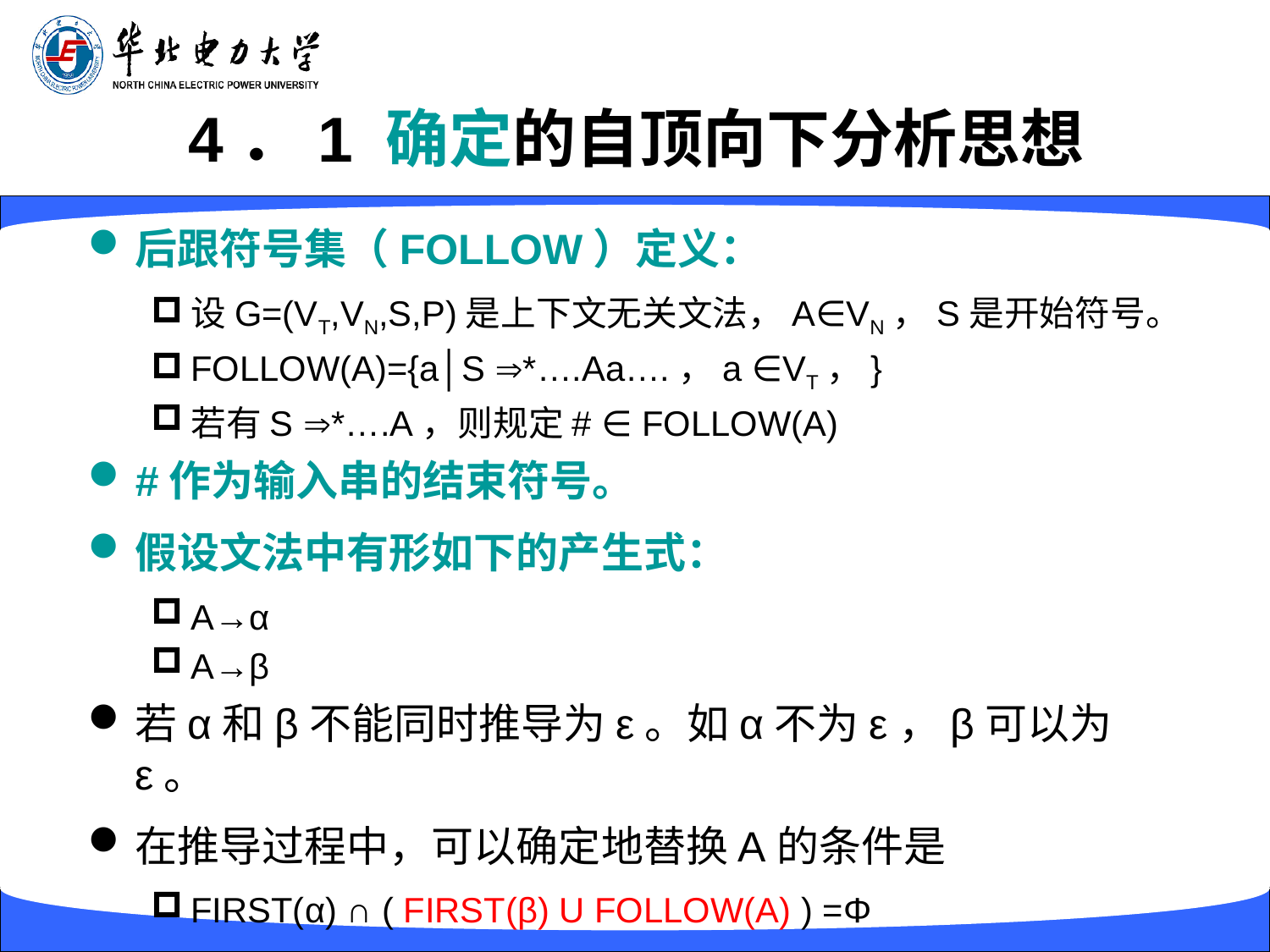

# 4．1 确定的自顶向下分析思想
后跟符号集（FOLLOW）定义：
设G=(VT,VN,S,P)是上下文无关文法，A∈VN，S是开始符号。
FOLLOW(A)={a│S ⇒*….Aa….，a ∈VT，}
若有S ⇒*….A，则规定# ∈ FOLLOW(A)
#作为输入串的结束符号。
假设文法中有形如下的产生式：
A→α
A→β
若α和β不能同时推导为ε。如α不为ε，β可以为ε。
在推导过程中，可以确定地替换A的条件是
FIRST(α) ∩ ( FIRST(β) U FOLLOW(A) ) =Φ